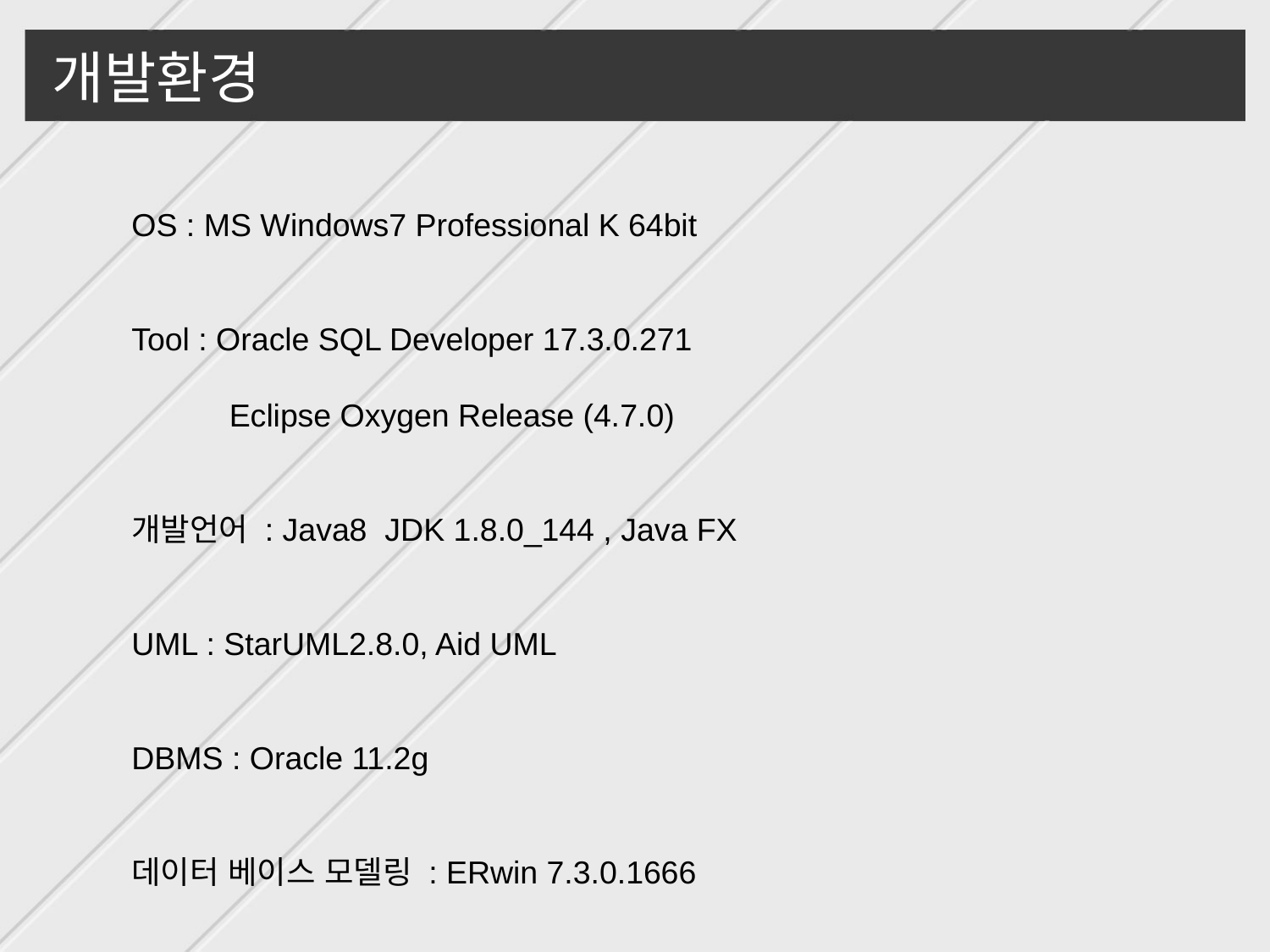

개발환경
OS : MS Windows7 Professional K 64bit

Tool : Oracle SQL Developer 17.3.0.271

           Eclipse Oxygen Release (4.7.0)

개발언어 : Java8  JDK 1.8.0_144 , Java FX

UML : StarUML2.8.0, Aid UML

DBMS : Oracle 11.2g

데이터 베이스 모델링 : ERwin 7.3.0.1666